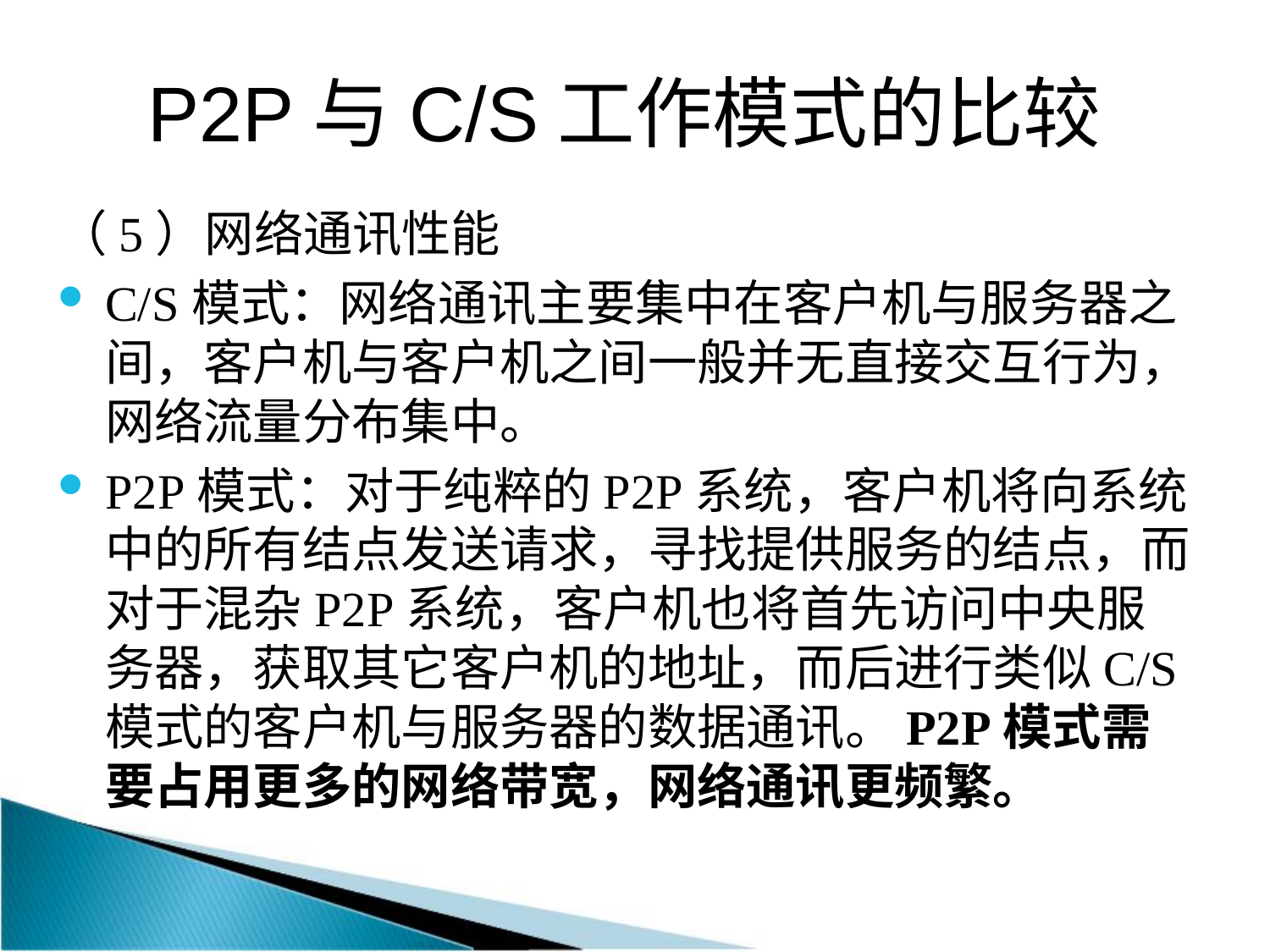

# P2P与C/S工作模式的比较
（5）网络通讯性能
C/S模式：网络通讯主要集中在客户机与服务器之间，客户机与客户机之间一般并无直接交互行为， 网络流量分布集中。
P2P模式：对于纯粹的P2P系统，客户机将向系统中的所有结点发送请求，寻找提供服务的结点，而对于混杂P2P系统，客户机也将首先访问中央服务器，获取其它客户机的地址，而后进行类似C/S模式的客户机与服务器的数据通讯。P2P模式需要占用更多的网络带宽，网络通讯更频繁。